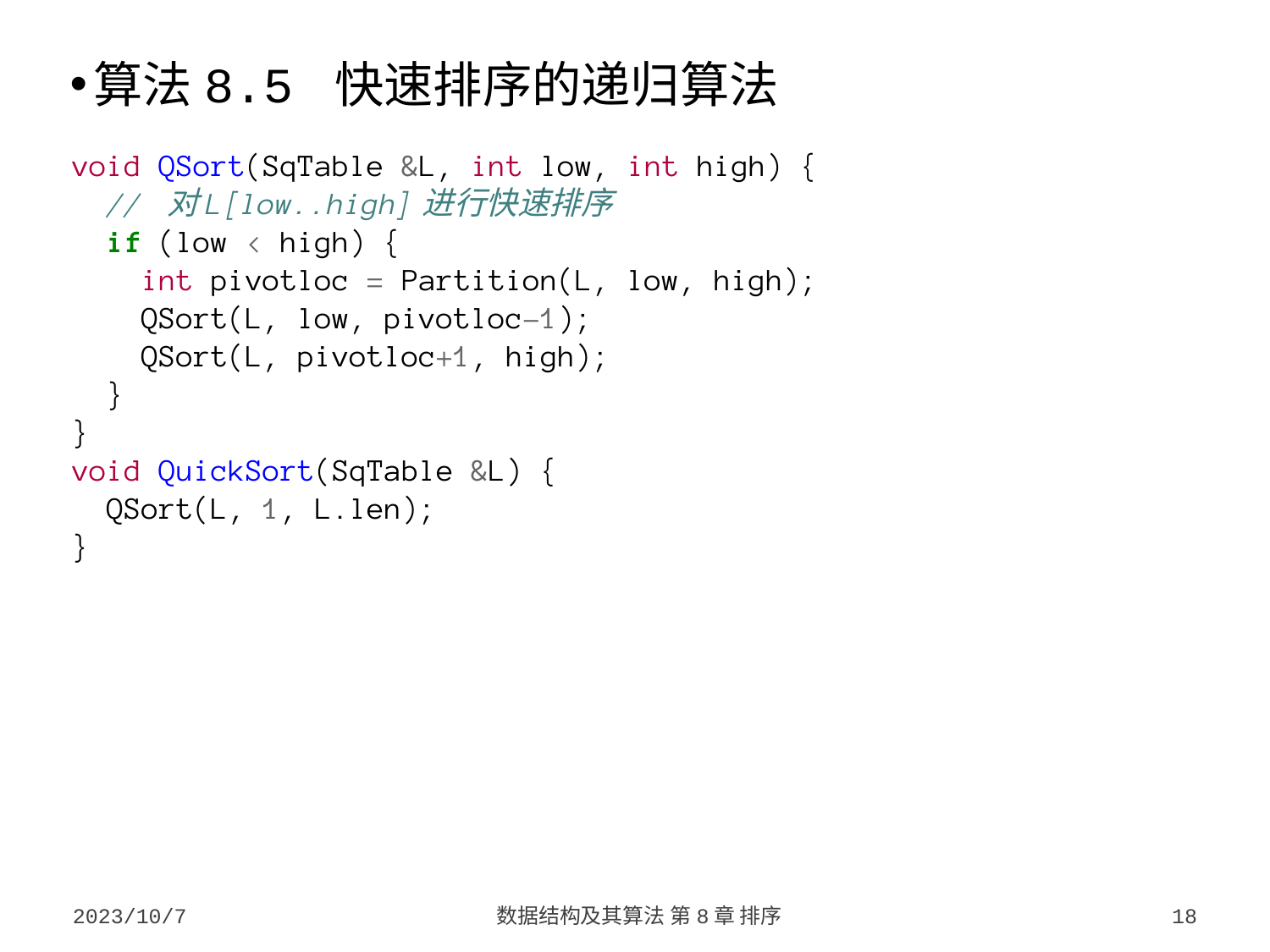

算法8.5 快速排序的递归算法
void QSort(SqTable &L, int low, int high) {
  // 对L[low..high]进行快速排序
  if (low < high) {
    int pivotloc = Partition(L, low, high);
    QSort(L, low, pivotloc-1);
    QSort(L, pivotloc+1, high);
  }
}
void QuickSort(SqTable &L) {
  QSort(L, 1, L.len);
}
2023/10/7
数据结构及其算法 第8章 排序
18